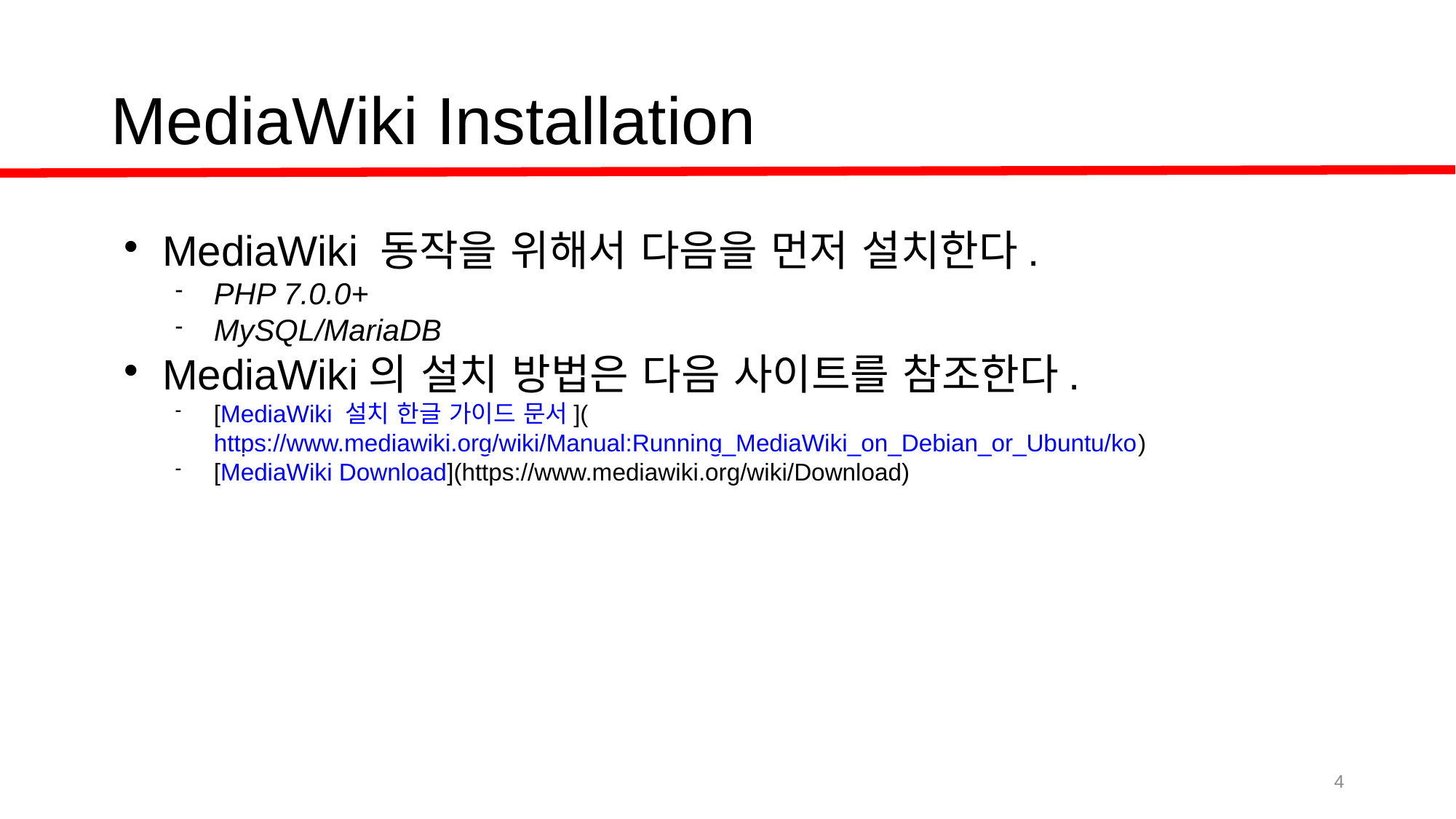

MediaWiki Installation

MediaWiki 동작을 위해서 다음을 먼저 설치한다.
PHP 7.0.0+
MySQL/MariaDB
MediaWiki의 설치 방법은 다음 사이트를 참조한다.
[MediaWiki 설치 한글 가이드 문서](https://www.mediawiki.org/wiki/Manual:Running_MediaWiki_on_Debian_or_Ubuntu/ko)
[MediaWiki Download](https://www.mediawiki.org/wiki/Download)
4